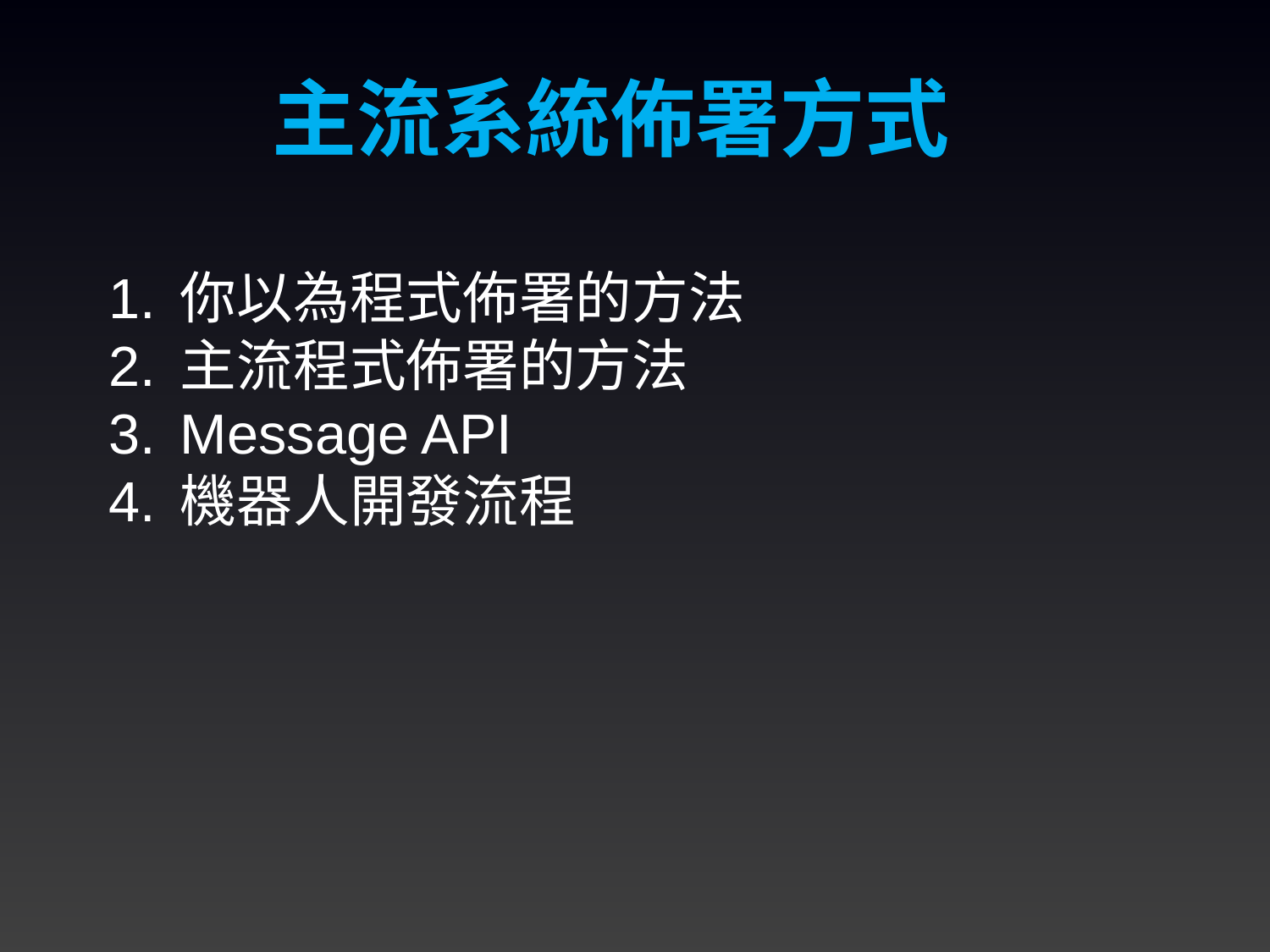

主流系統佈署方式
你以為程式佈署的方法
主流程式佈署的方法
Message API
機器人開發流程